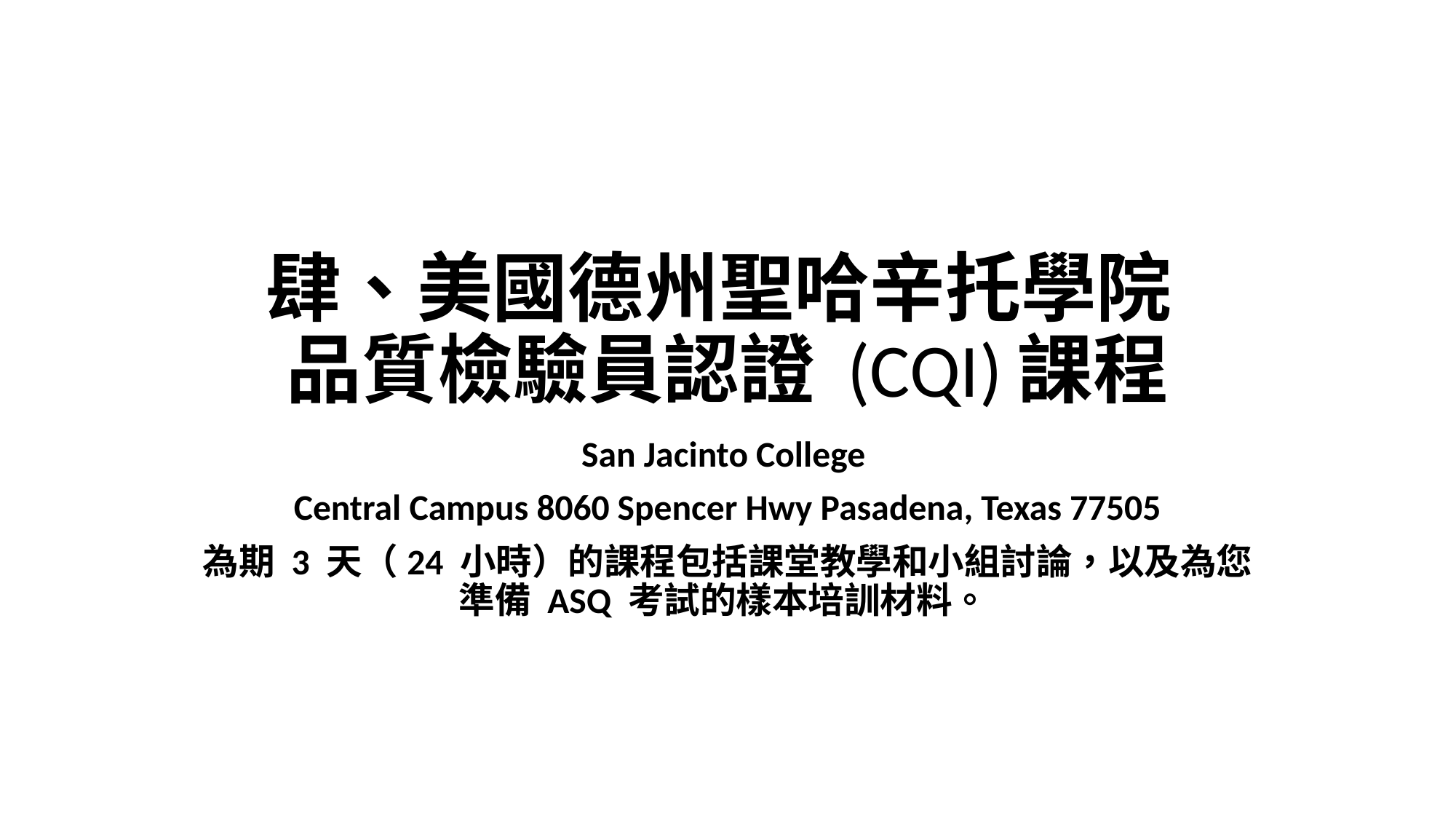

# 肆、美國德州聖哈辛托學院 品質檢驗員認證 (CQI)課程
San Jacinto College
Central Campus 8060 Spencer Hwy Pasadena, Texas 77505
為期 3 天（24 小時）的課程包括課堂教學和小組討論，以及為您準備 ASQ 考試的樣本培訓材料。